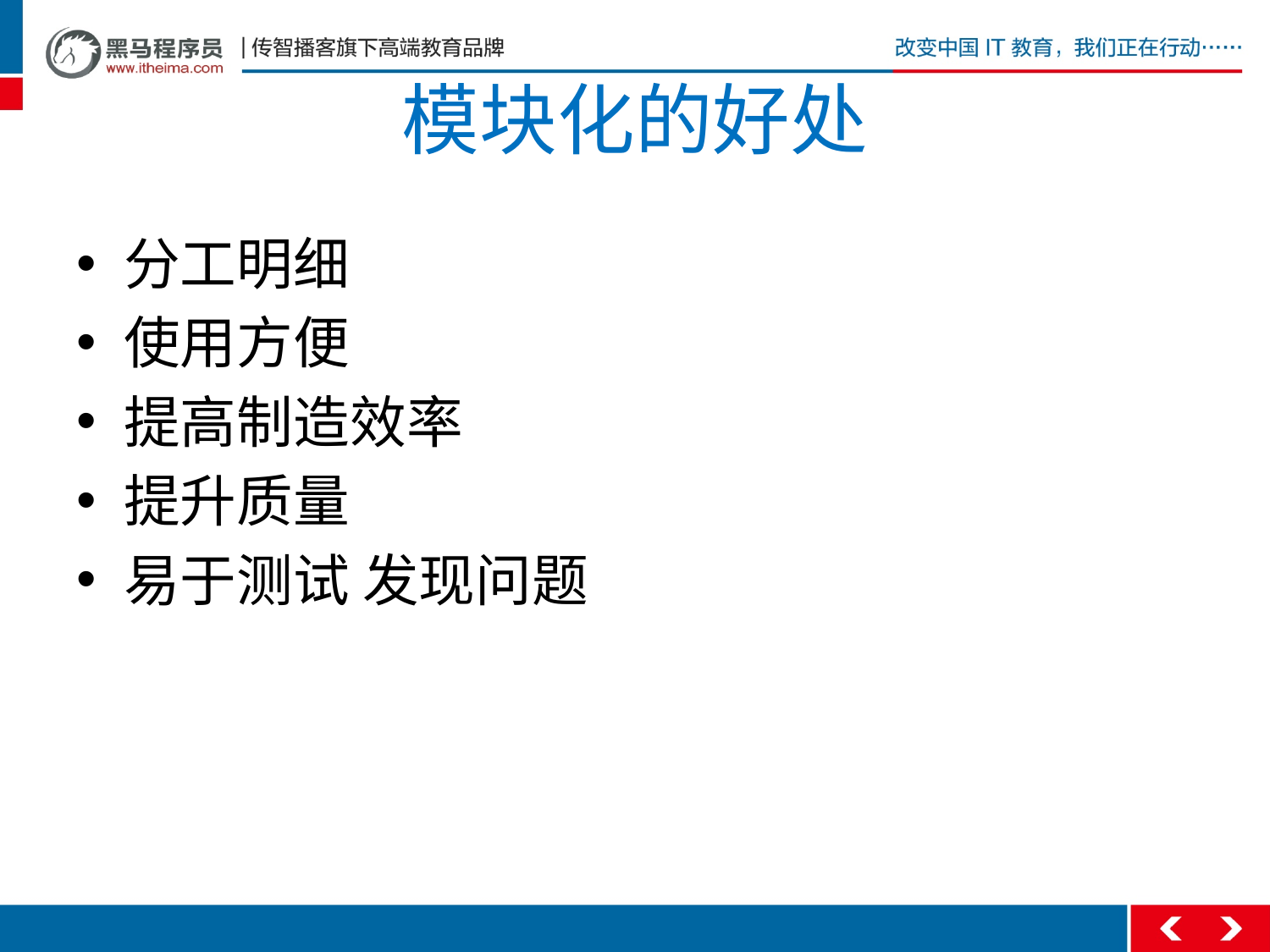

# 模块化的好处
分工明细
使用方便
提高制造效率
提升质量
易于测试 发现问题